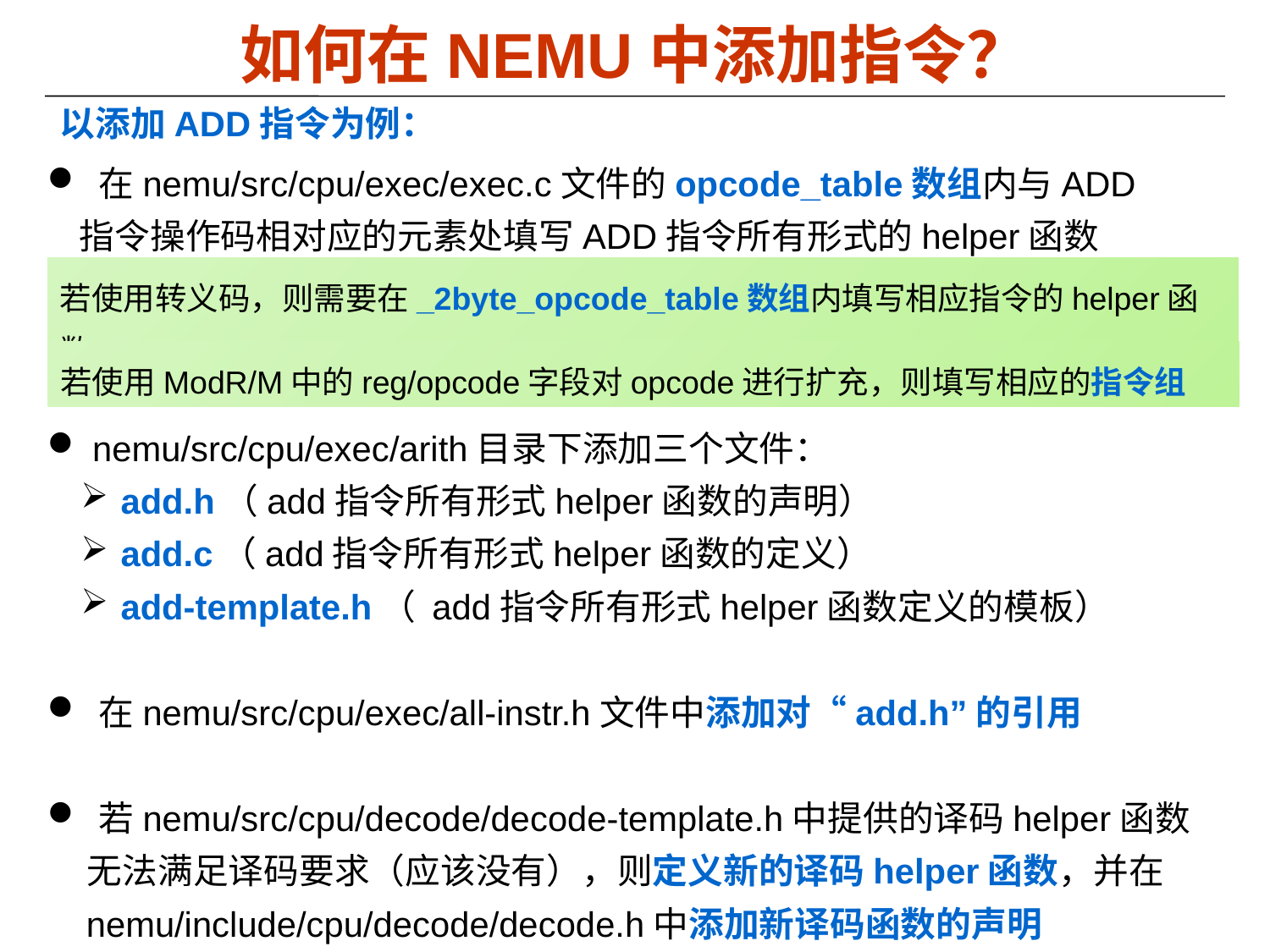

# 如何在NEMU中添加指令？
以添加ADD指令为例：
 在nemu/src/cpu/exec/exec.c文件的opcode_table数组内与ADD
   指令操作码相对应的元素处填写ADD指令所有形式的helper函数

 nemu/src/cpu/exec/arith目录下添加三个文件：
 add.h（add指令所有形式helper函数的声明）
 add.c（add指令所有形式helper函数的定义）
 add-template.h（ add指令所有形式helper函数定义的模板）

 在nemu/src/cpu/exec/all-instr.h文件中添加对“add.h”的引用

 若nemu/src/cpu/decode/decode-template.h中提供的译码helper函数
    无法满足译码要求（应该没有），则定义新的译码helper函数，并在
    nemu/include/cpu/decode/decode.h中添加新译码函数的声明
若使用转义码，则需要在_2byte_opcode_table数组内填写相应指令的helper函数
若使用ModR/M中的reg/opcode字段对opcode进行扩充，则填写相应的指令组